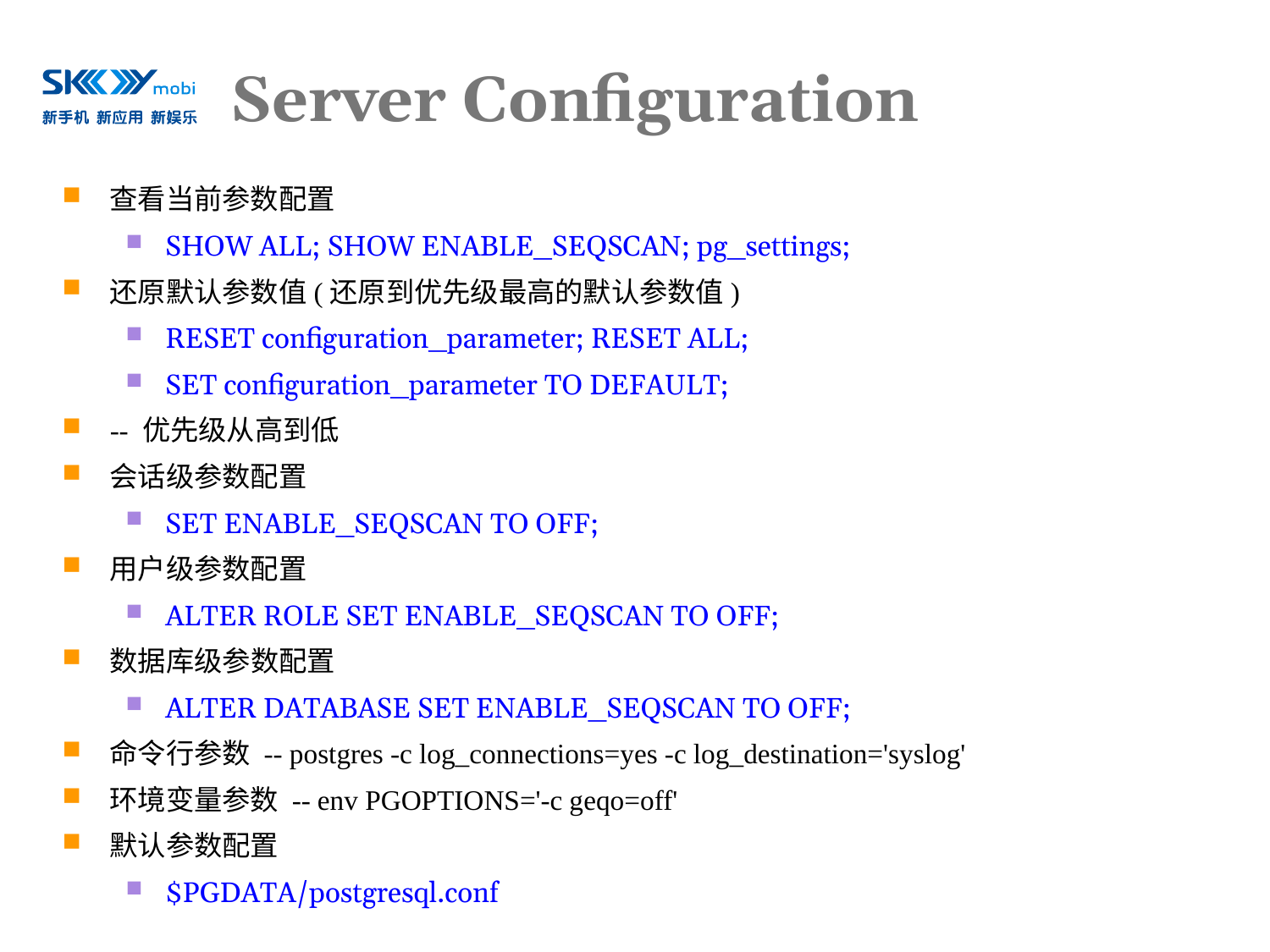

# Server Configuration
查看当前参数配置
SHOW ALL; SHOW ENABLE_SEQSCAN; pg_settings;
还原默认参数值(还原到优先级最高的默认参数值)
RESET configuration_parameter; RESET ALL;
SET configuration_parameter TO DEFAULT;
-- 优先级从高到低
会话级参数配置
SET ENABLE_SEQSCAN TO OFF;
用户级参数配置
ALTER ROLE SET ENABLE_SEQSCAN TO OFF;
数据库级参数配置
ALTER DATABASE SET ENABLE_SEQSCAN TO OFF;
命令行参数 -- postgres -c log_connections=yes -c log_destination='syslog'
环境变量参数 -- env PGOPTIONS='-c geqo=off'
默认参数配置
$PGDATA/postgresql.conf